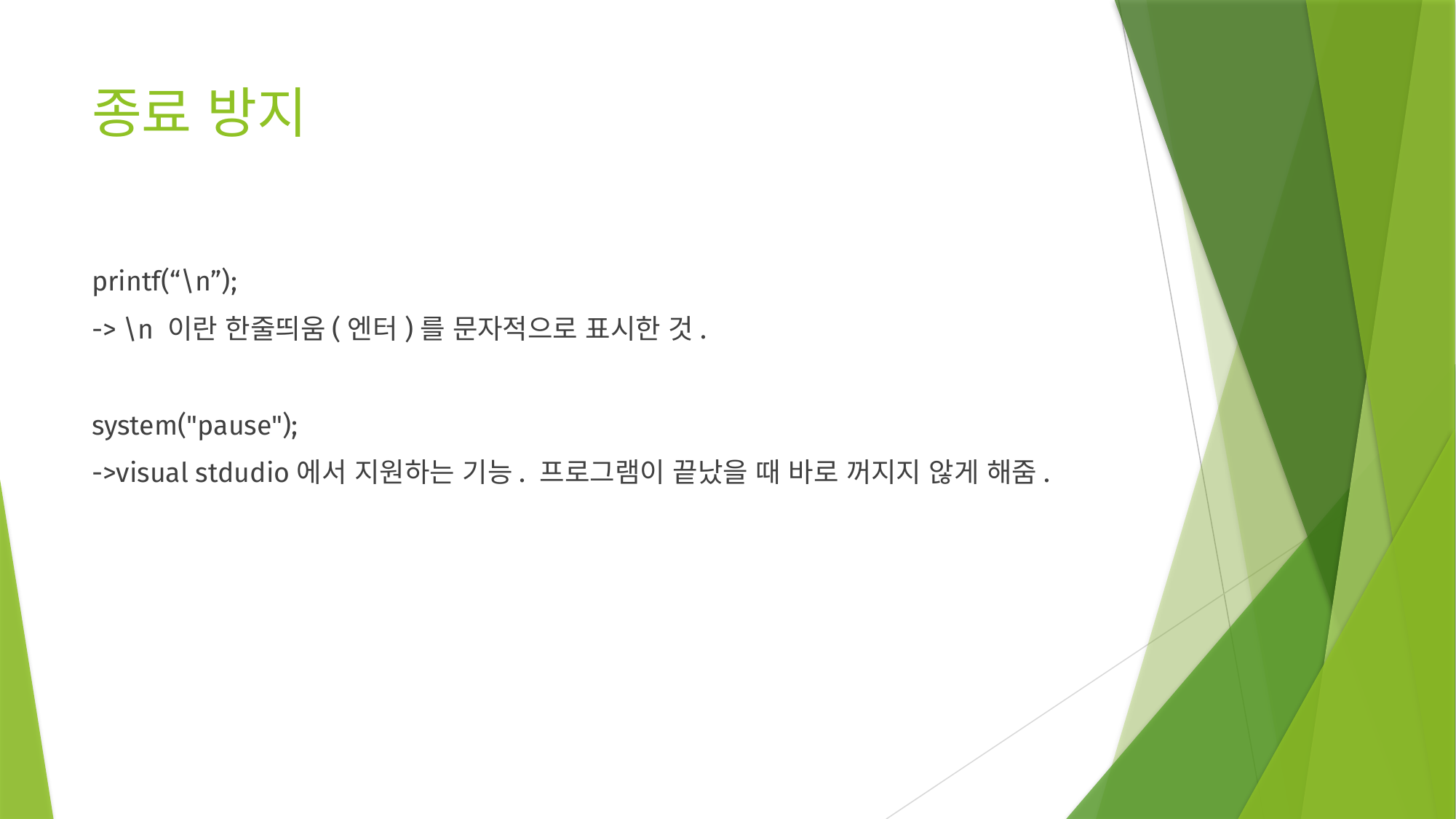

# 종료 방지
printf(“\n”);
-> \n 이란 한줄띄움(엔터)를 문자적으로 표시한 것.

system("pause");
->visual stdudio에서 지원하는 기능. 프로그램이 끝났을 때 바로 꺼지지 않게 해줌.